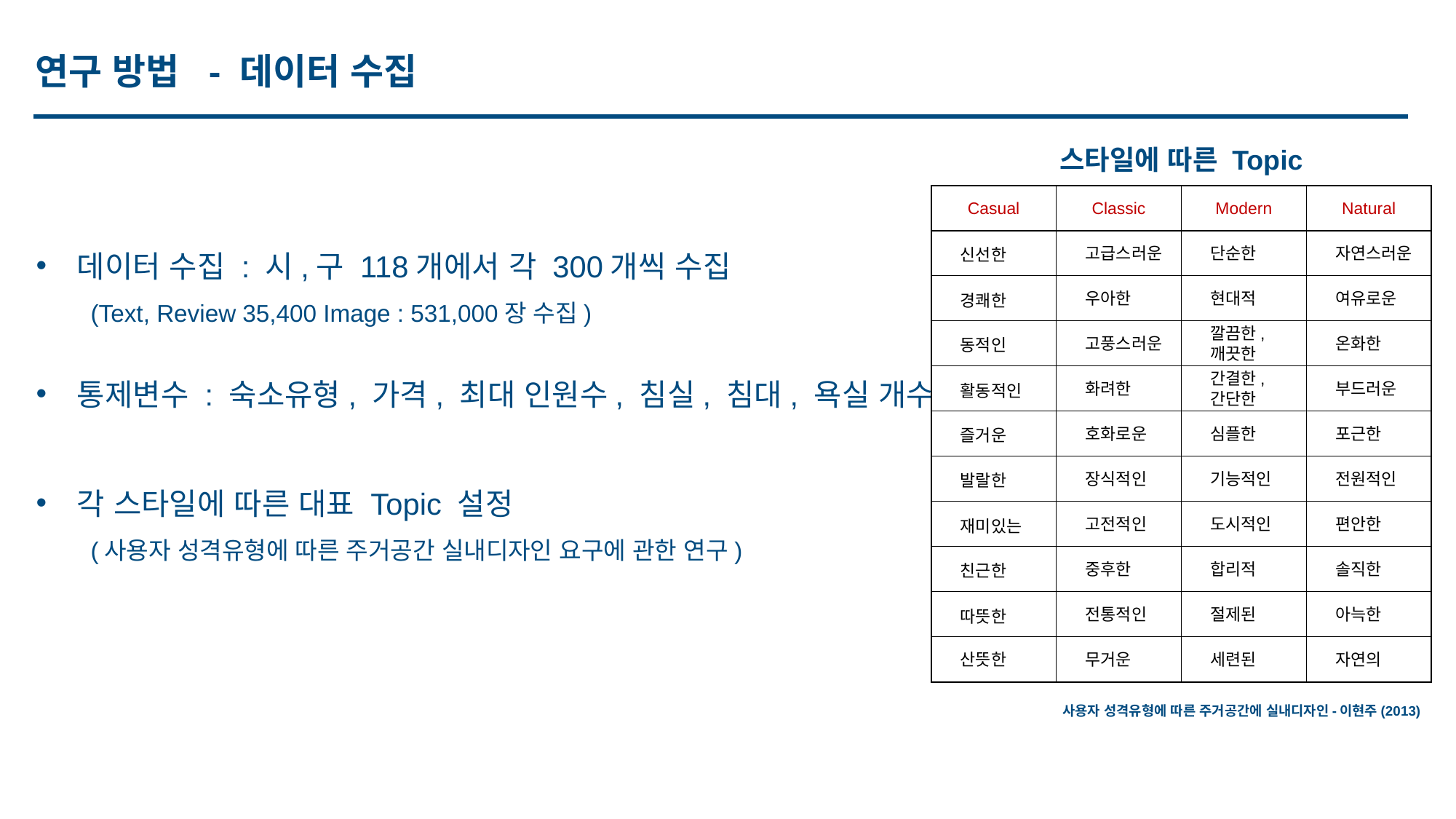

연구 방법  - 데이터 수집
스타일에 따른 Topic
| Casual | Classic | Modern | Natural |
| --- | --- | --- | --- |
| 신선한 | 고급스러운 | 단순한 | 자연스러운 |
| 경쾌한 | 우아한 | 현대적 | 여유로운 |
| 동적인 | 고풍스러운 | 깔끔한, 깨끗한 | 온화한 |
| 활동적인 | 화려한 | 간결한, 간단한 | 부드러운 |
| 즐거운 | 호화로운 | 심플한 | 포근한 |
| 발랄한 | 장식적인 | 기능적인 | 전원적인 |
| 재미있는 | 고전적인 | 도시적인 | 편안한 |
| 친근한 | 중후한 | 합리적 | 솔직한 |
| 따뜻한 | 전통적인 | 절제된 | 아늑한 |
| 산뜻한 | 무거운 | 세련된 | 자연의 |
데이터 수집 : 시,구 118개에서 각 300개씩 수집
(Text, Review 35,400 Image : 531,000장 수집)

통제변수 : 숙소유형, 가격, 최대 인원수, 침실, 침대, 욕실 개수

각 스타일에 따른 대표 Topic 설정
(사용자 성격유형에 따른 주거공간 실내디자인 요구에 관한 연구)
사용자 성격유형에 따른 주거공간에 실내디자인-이현주(2013)